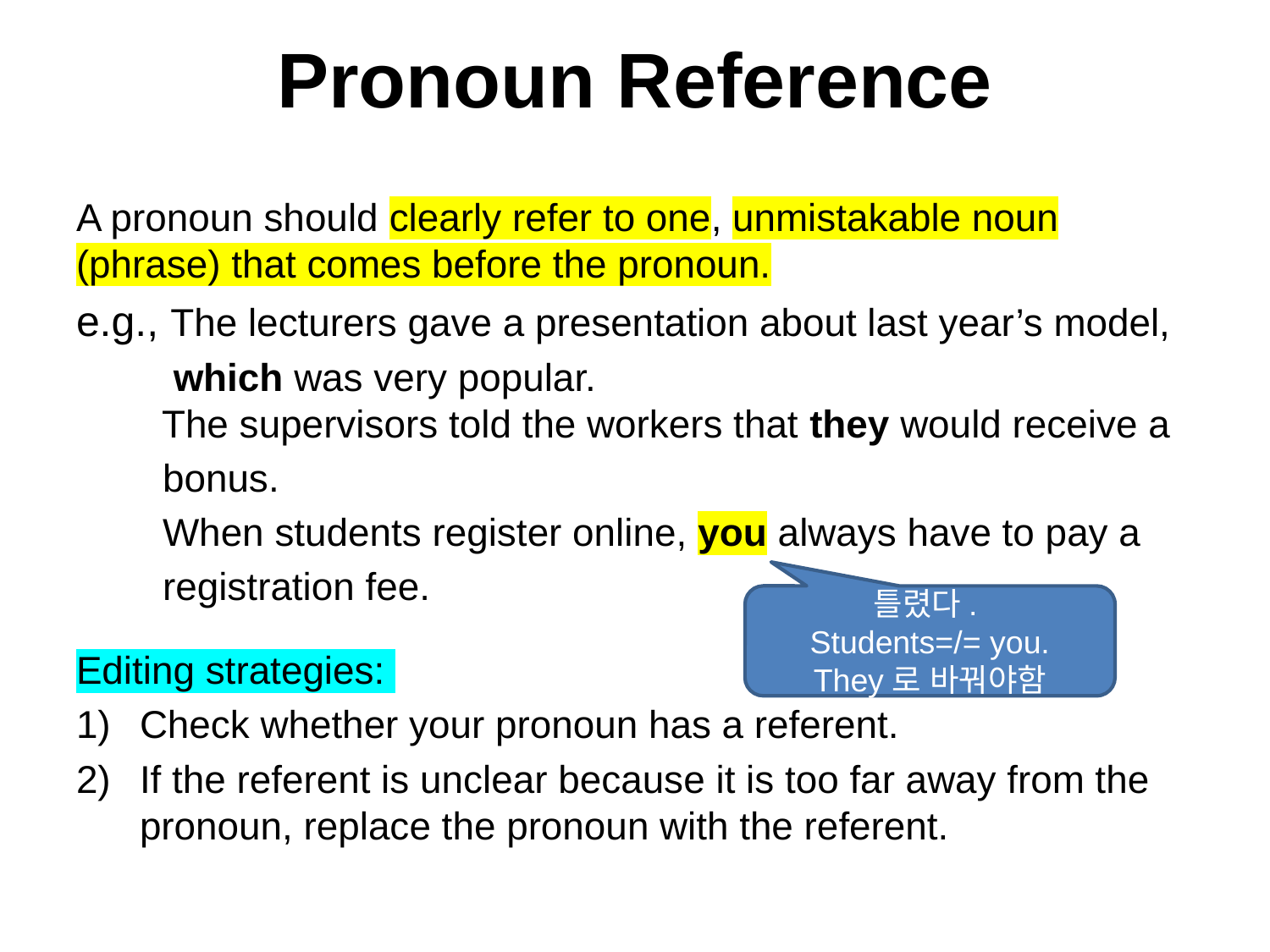

# Pronoun Reference
A pronoun should clearly refer to one, unmistakable noun (phrase) that comes before the pronoun.
e.g., The lecturers gave a presentation about last year’s model,
         which was very popular.
        The supervisors told the workers that they would receive a
        bonus.
        When students register online, you always have to pay a
        registration fee.

Editing strategies:
Check whether your pronoun has a referent.
If the referent is unclear because it is too far away from the pronoun, replace the pronoun with the referent.
틀렸다.
Students=/= you.
They로 바꿔야함